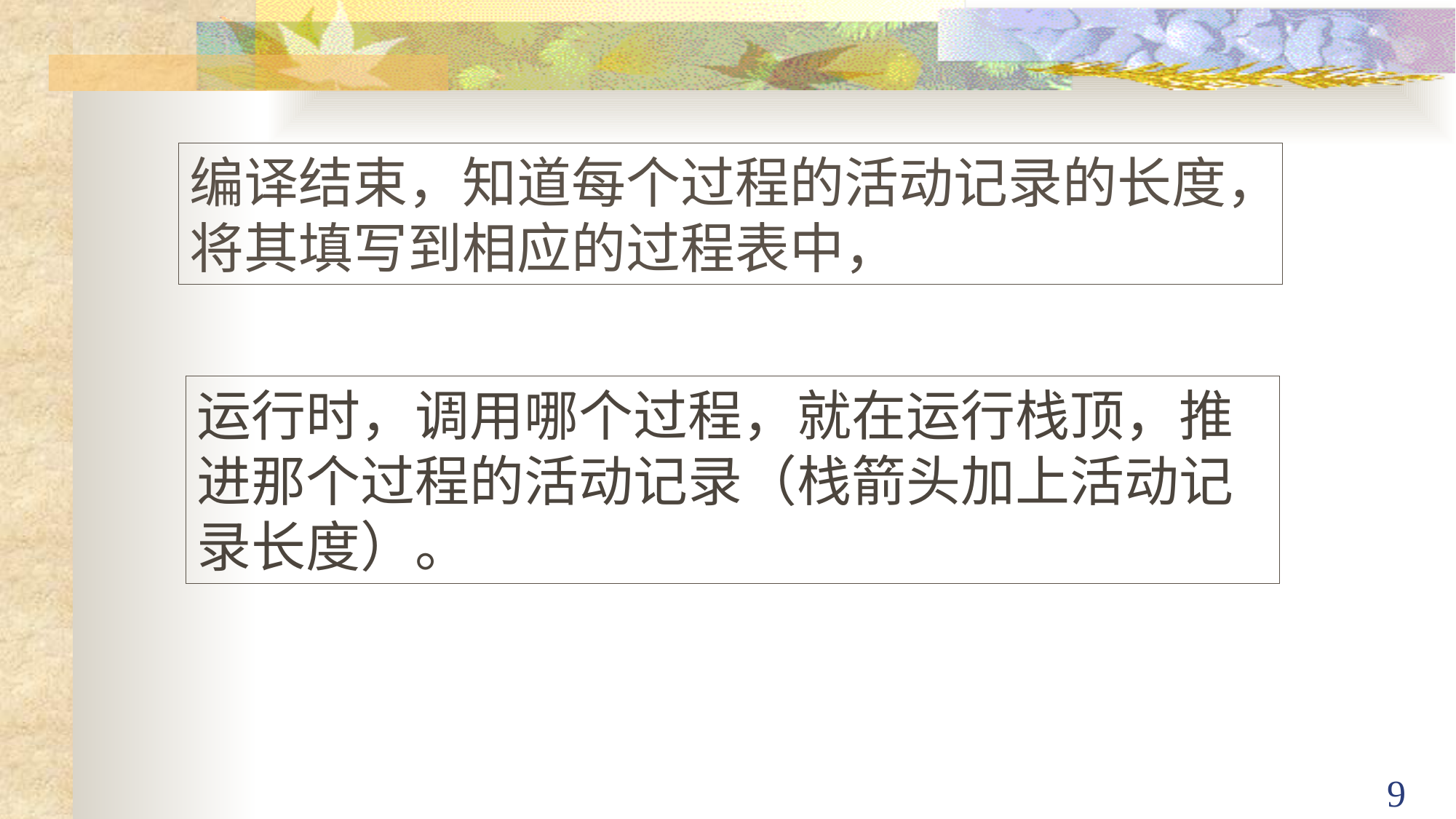

编译结束，知道每个过程的活动记录的长度，将其填写到相应的过程表中，
运行时，调用哪个过程，就在运行栈顶，推进那个过程的活动记录（栈箭头加上活动记录长度）。
9